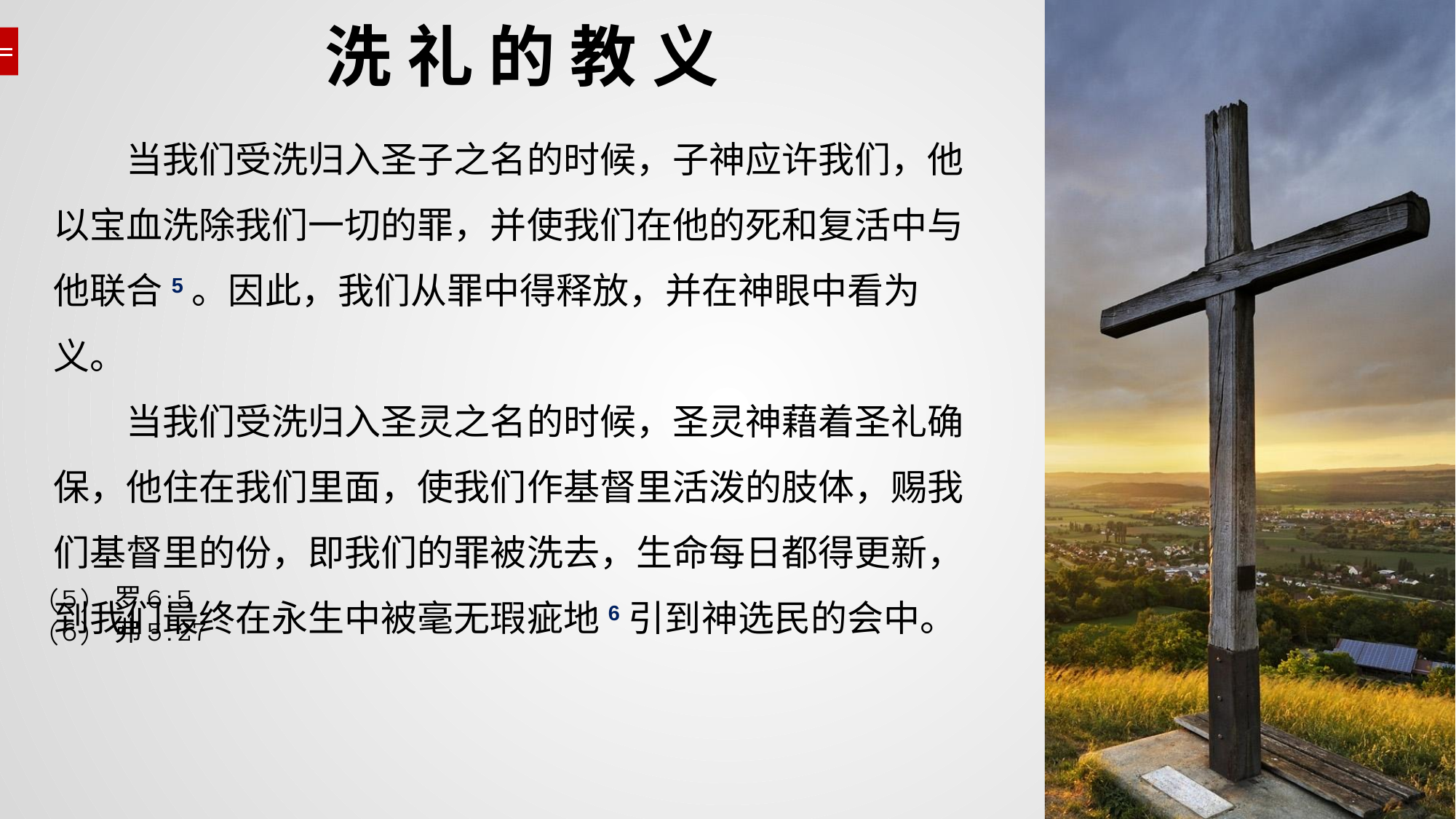

洗礼的教义
　　当我们受洗归入圣子之名的时候，子神应许我们，他以宝血洗除我们一切的罪，并使我们在他的死和复活中与他联合5。因此，我们从罪中得释放，并在神眼中看为义。
　　当我们受洗归入圣灵之名的时候，圣灵神藉着圣礼确保，他住在我们里面，使我们作基督里活泼的肢体，赐我们基督里的份，即我们的罪被洗去，生命每日都得更新，到我们最终在永生中被毫无瑕疵地6引到神选民的会中。
(5) 罗6:5
(6) 弗5:27